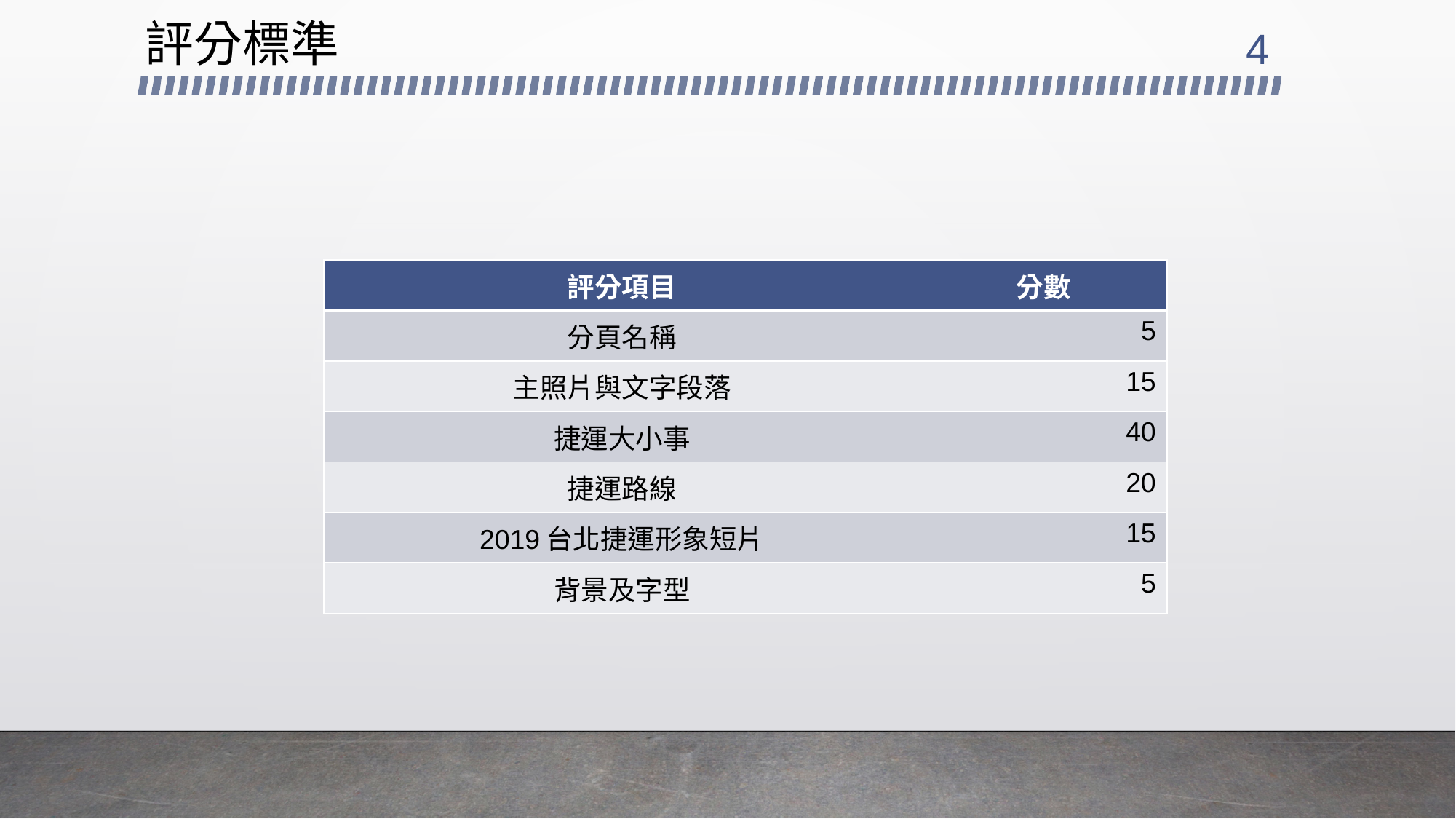

# 評分標準
4
| 評分項目 | 分數 |
| --- | --- |
| 分頁名稱 | 5 |
| 主照片與文字段落 | 15 |
| 捷運大小事 | 40 |
| 捷運路線 | 20 |
| 2019台北捷運形象短片 | 15 |
| 背景及字型 | 5 |